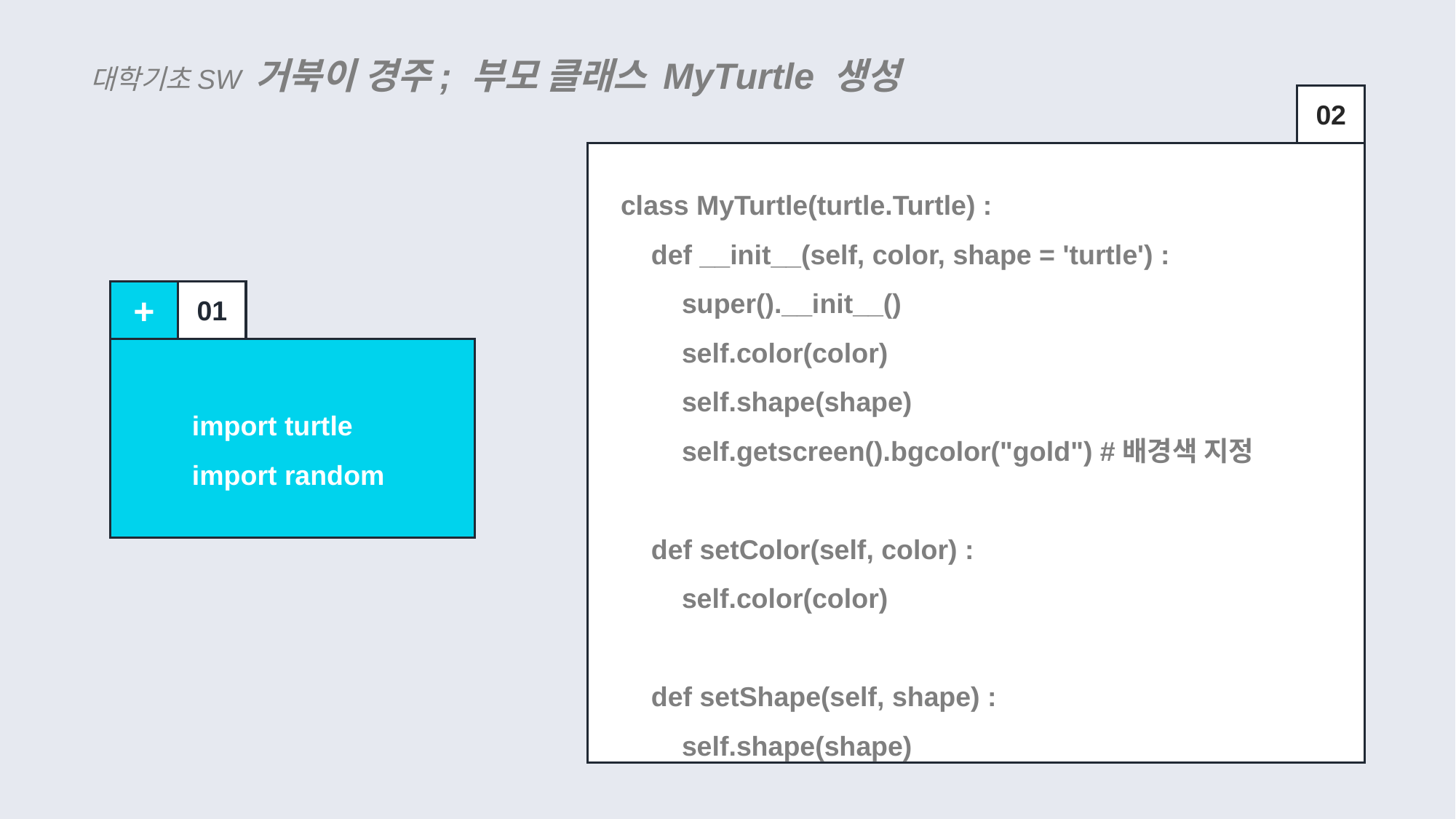

대학기초SW 거북이 경주; 부모 클래스 MyTurtle 생성
02

class MyTurtle(turtle.Turtle) :
    def __init__(self, color, shape = 'turtle') :
        super().__init__()
        self.color(color)
        self.shape(shape)
        self.getscreen().bgcolor("gold") #배경색 지정

    def setColor(self, color) :
        self.color(color)

    def setShape(self, shape) :
        self.shape(shape)
01
+

import turtle
import random